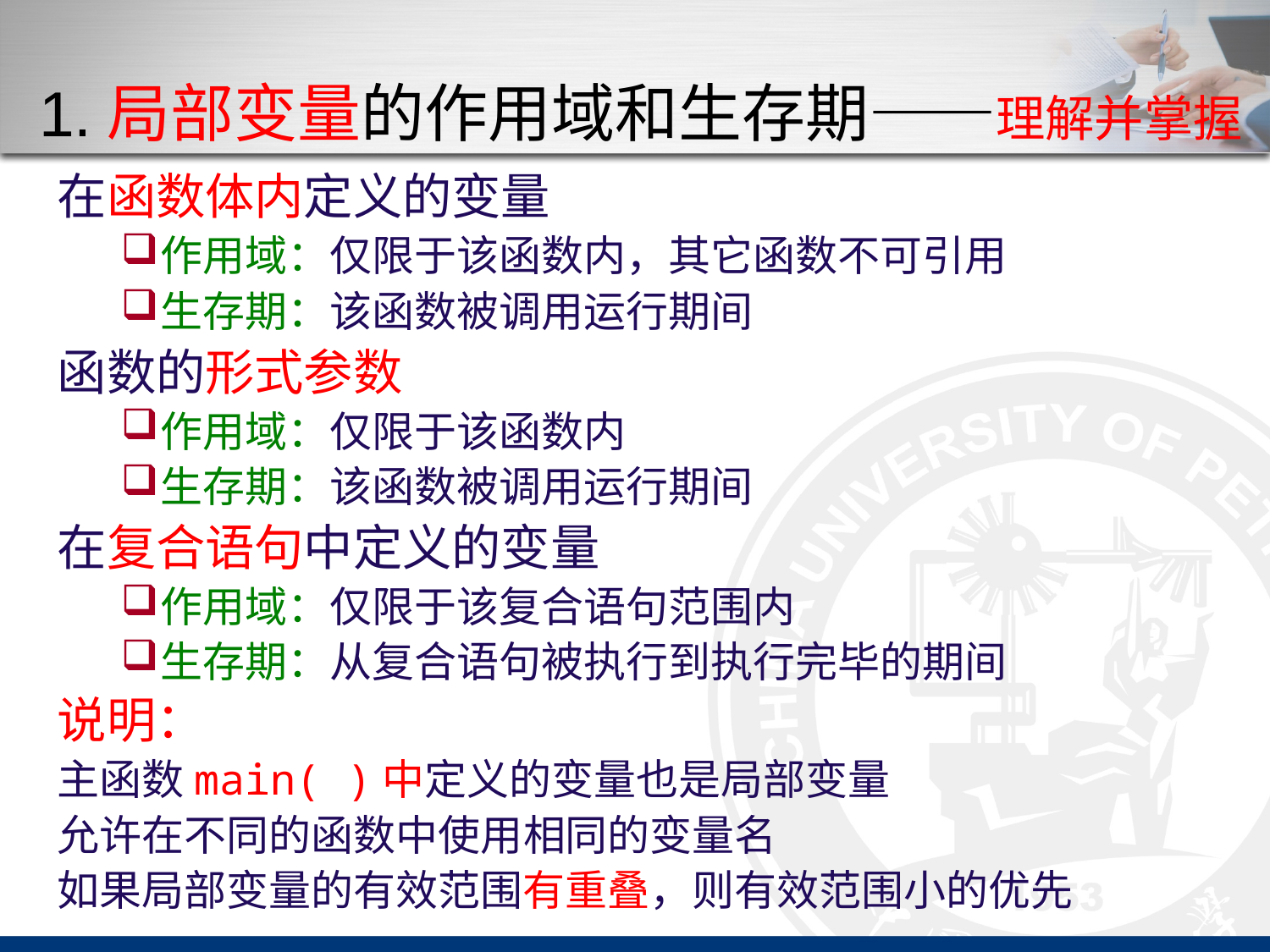

# 1.局部变量的作用域和生存期——理解并掌握
在函数体内定义的变量
作用域：仅限于该函数内，其它函数不可引用
生存期：该函数被调用运行期间
函数的形式参数
作用域：仅限于该函数内
生存期：该函数被调用运行期间
在复合语句中定义的变量
作用域：仅限于该复合语句范围内
生存期：从复合语句被执行到执行完毕的期间
说明：
主函数main( )中定义的变量也是局部变量
允许在不同的函数中使用相同的变量名
如果局部变量的有效范围有重叠，则有效范围小的优先